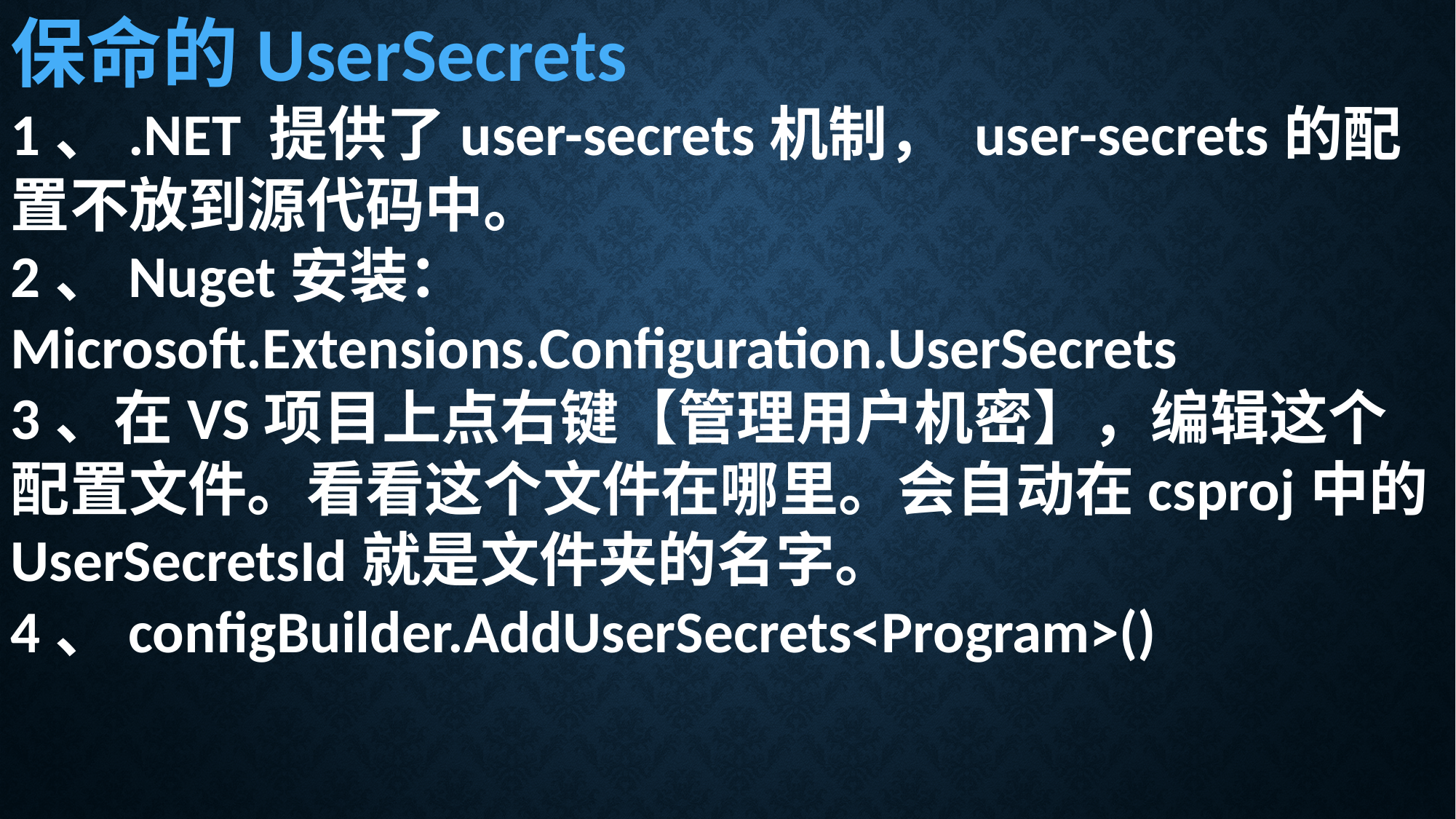

保命的UserSecrets
1、.NET 提供了user-secrets机制， user-secrets的配置不放到源代码中。
2、Nuget安装：Microsoft.Extensions.Configuration.UserSecrets
3、在VS项目上点右键【管理用户机密】，编辑这个配置文件。看看这个文件在哪里。会自动在csproj中的UserSecretsId就是文件夹的名字。
4、configBuilder.AddUserSecrets<Program>()